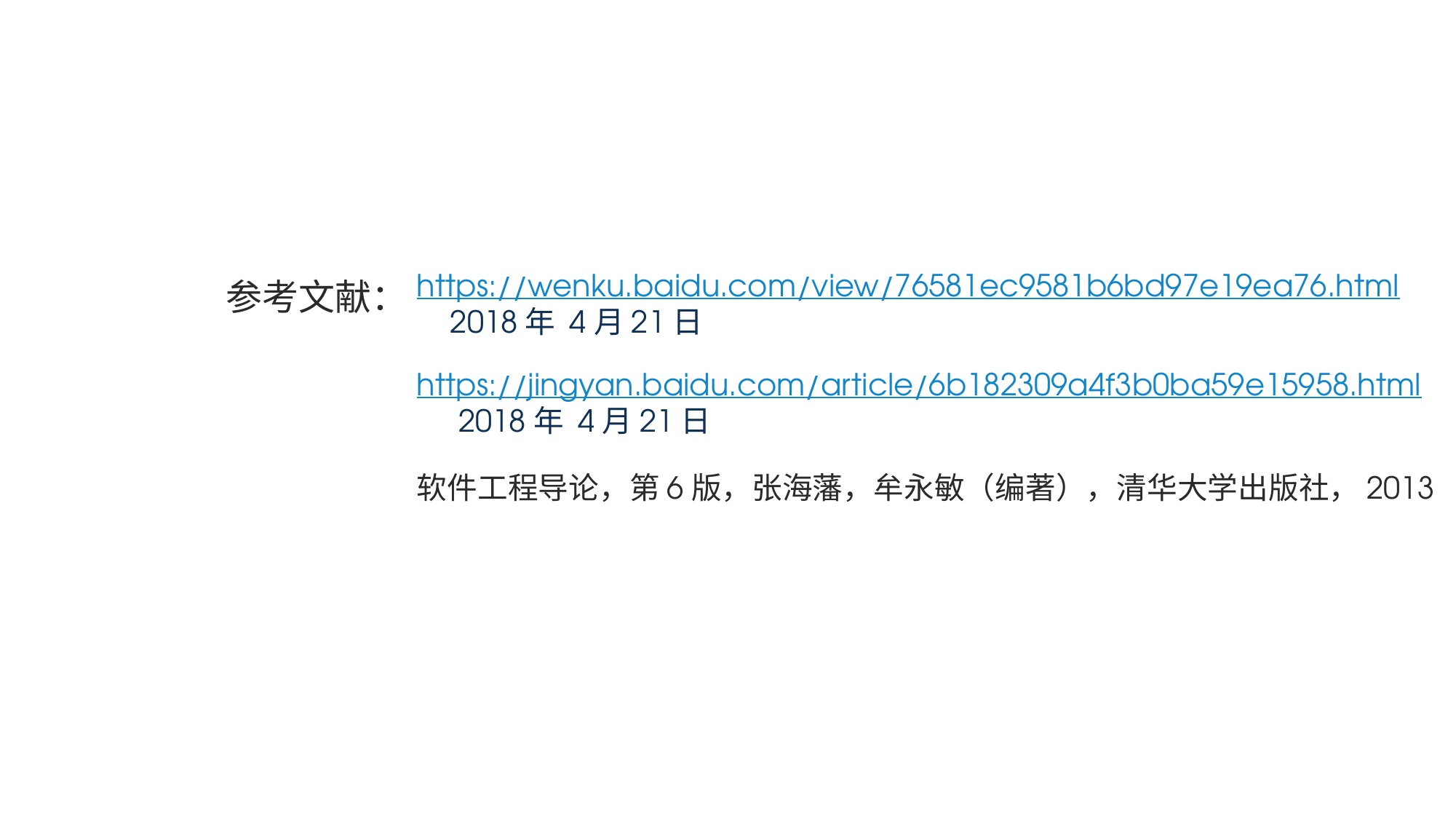

https://wenku.baidu.com/view/76581ec9581b6bd97e19ea76.html       2018年 4月21日
参考文献：

https://jingyan.baidu.com/article/6b182309a4f3b0ba59e15958.html      2018年 4月21日
软件工程导论，第6版，张海藩，牟永敏（编著），清华大学出版社，2013